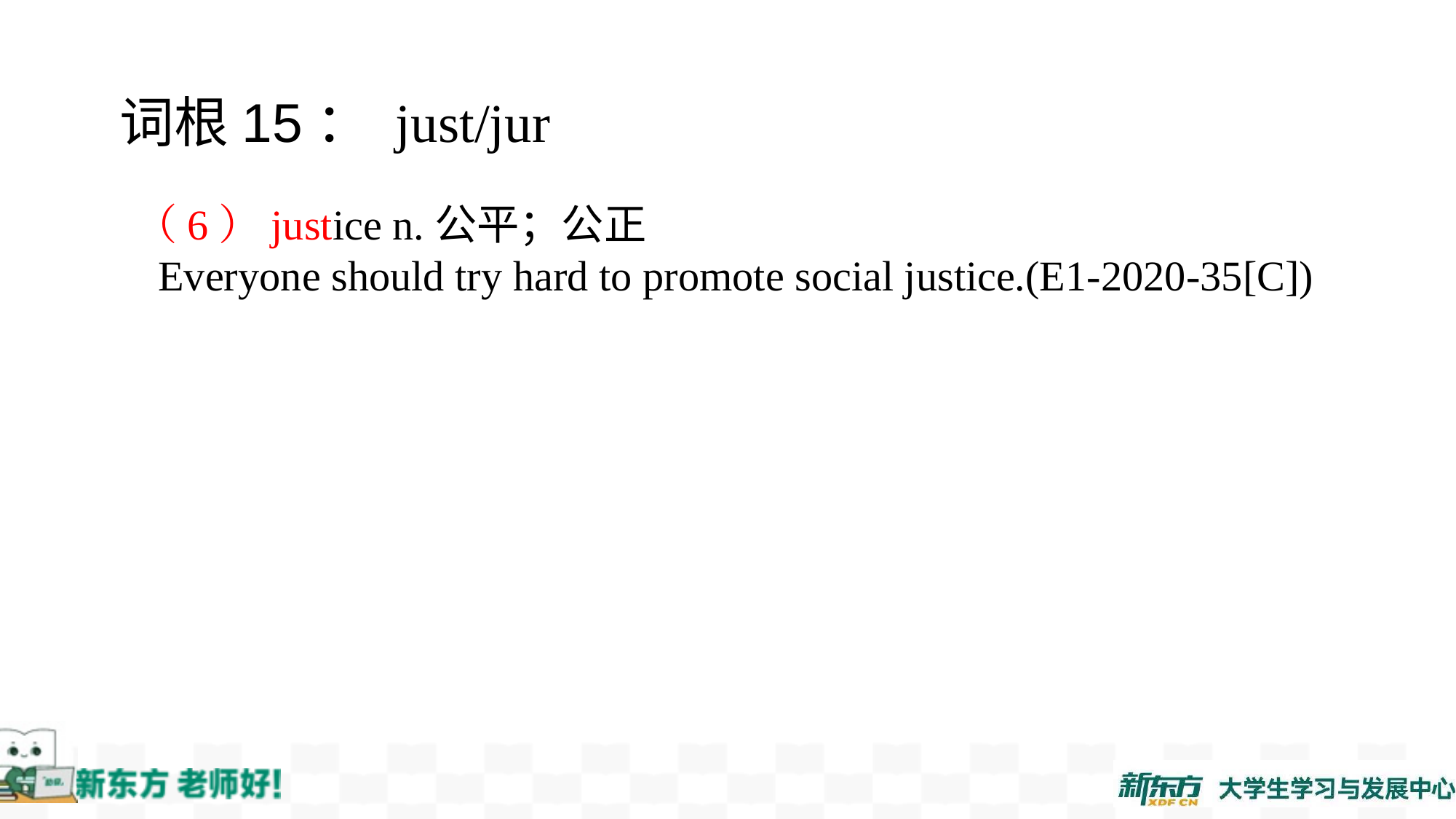

词根15： just/jur

（6）justice n.公平；公正
  Everyone should try hard to promote social justice.(E1-2020-35[C])